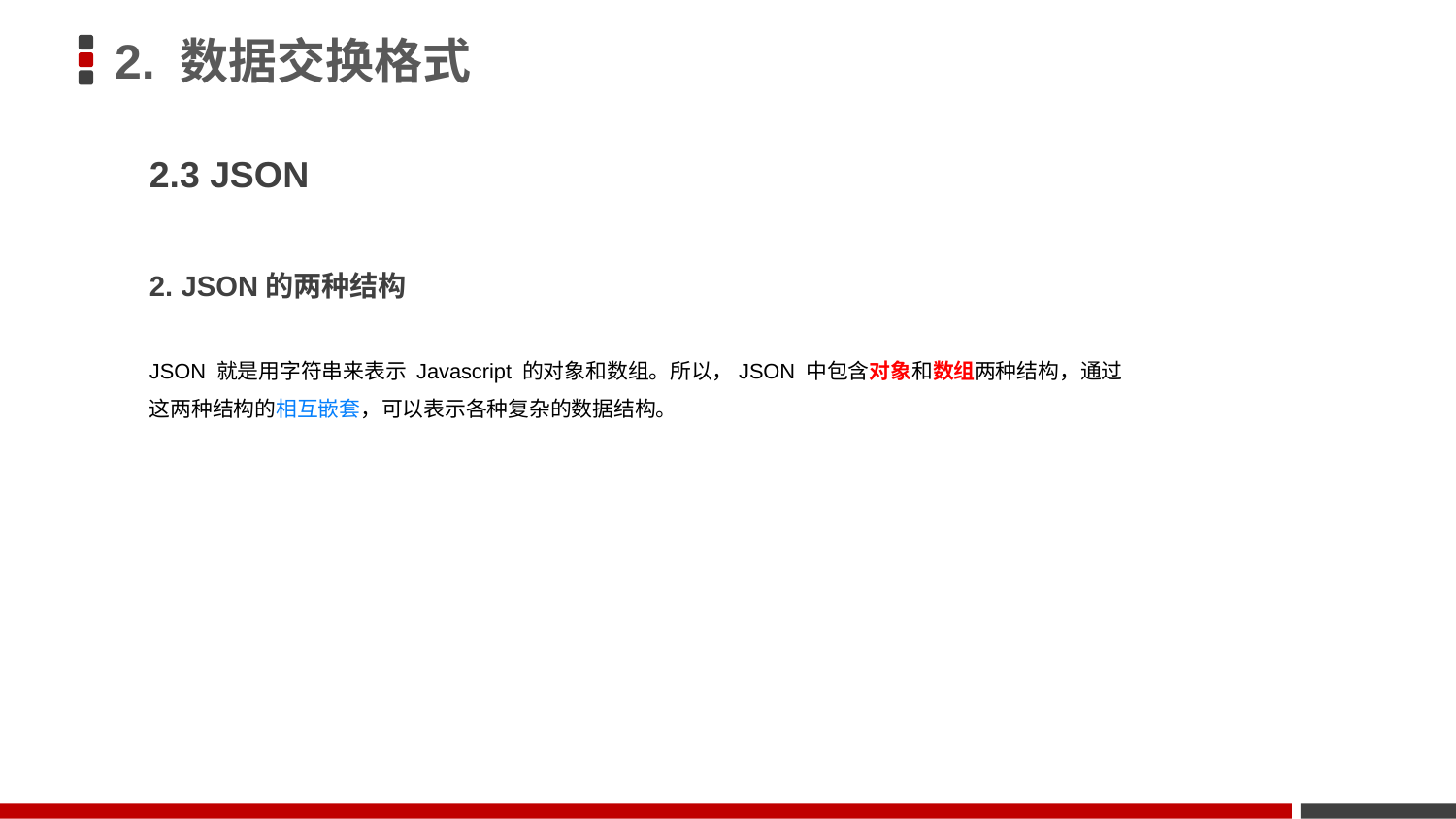

# 2. 数据交换格式
2.3 JSON
2. JSON的两种结构
JSON 就是用字符串来表示 Javascript 的对象和数组。所以，JSON 中包含对象和数组两种结构，通过这两种结构的相互嵌套，可以表示各种复杂的数据结构。